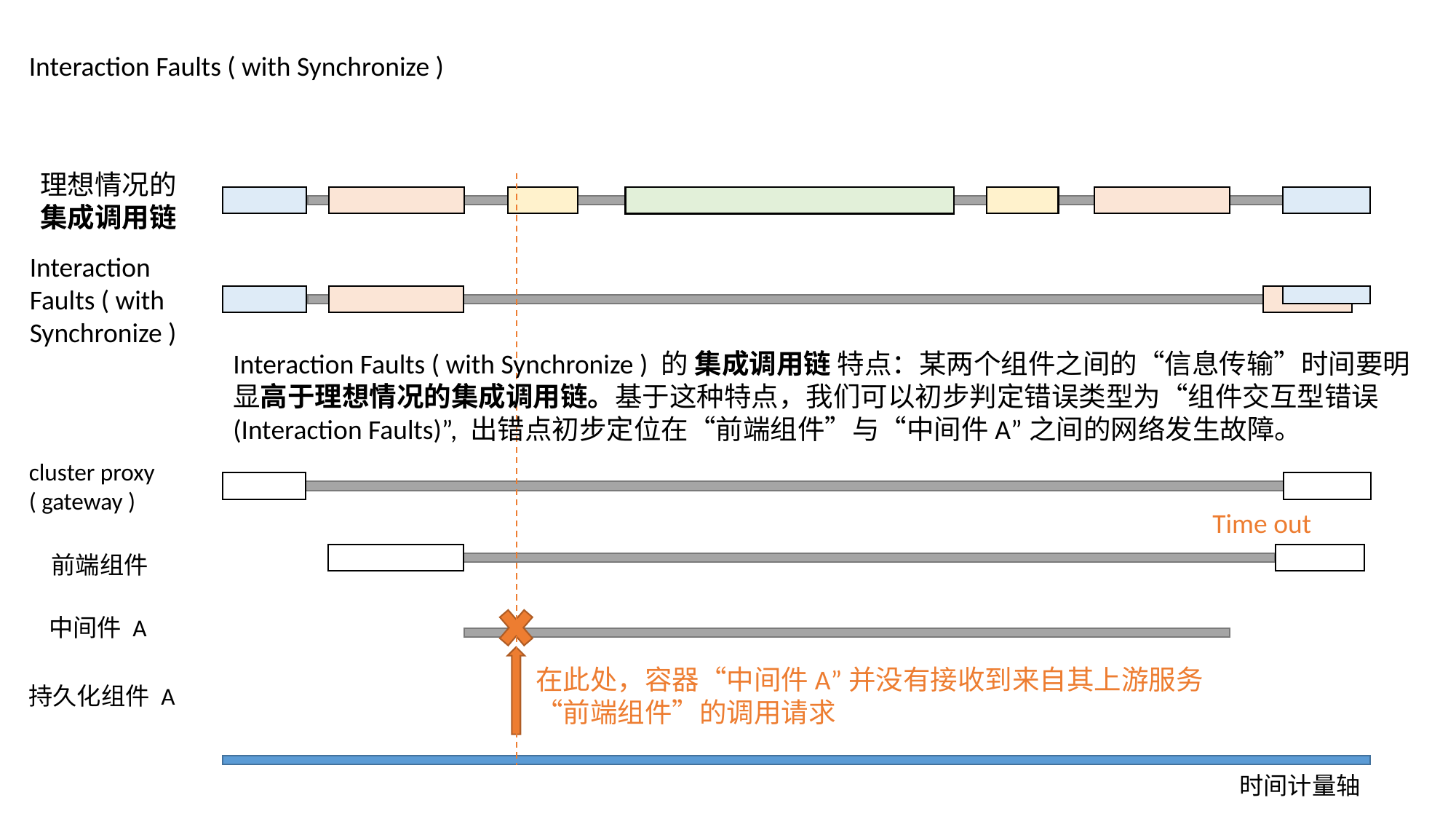

Interaction Faults ( with Synchronize )
理想情况的
集成调用链

Interaction Faults ( with Synchronize )

Interaction Faults ( with Synchronize ) 的 集成调用链 特点：某两个组件之间的“信息传输”时间要明显高于理想情况的集成调用链。基于这种特点，我们可以初步判定错误类型为“组件交互型错误(Interaction Faults)”, 出错点初步定位在“前端组件”与“中间件A”之间的网络发生故障。
cluster proxy
( gateway )

Time out
前端组件

中间件 A

在此处，容器“中间件A”并没有接收到来自其上游服务“前端组件”的调用请求
持久化组件 A

时间计量轴